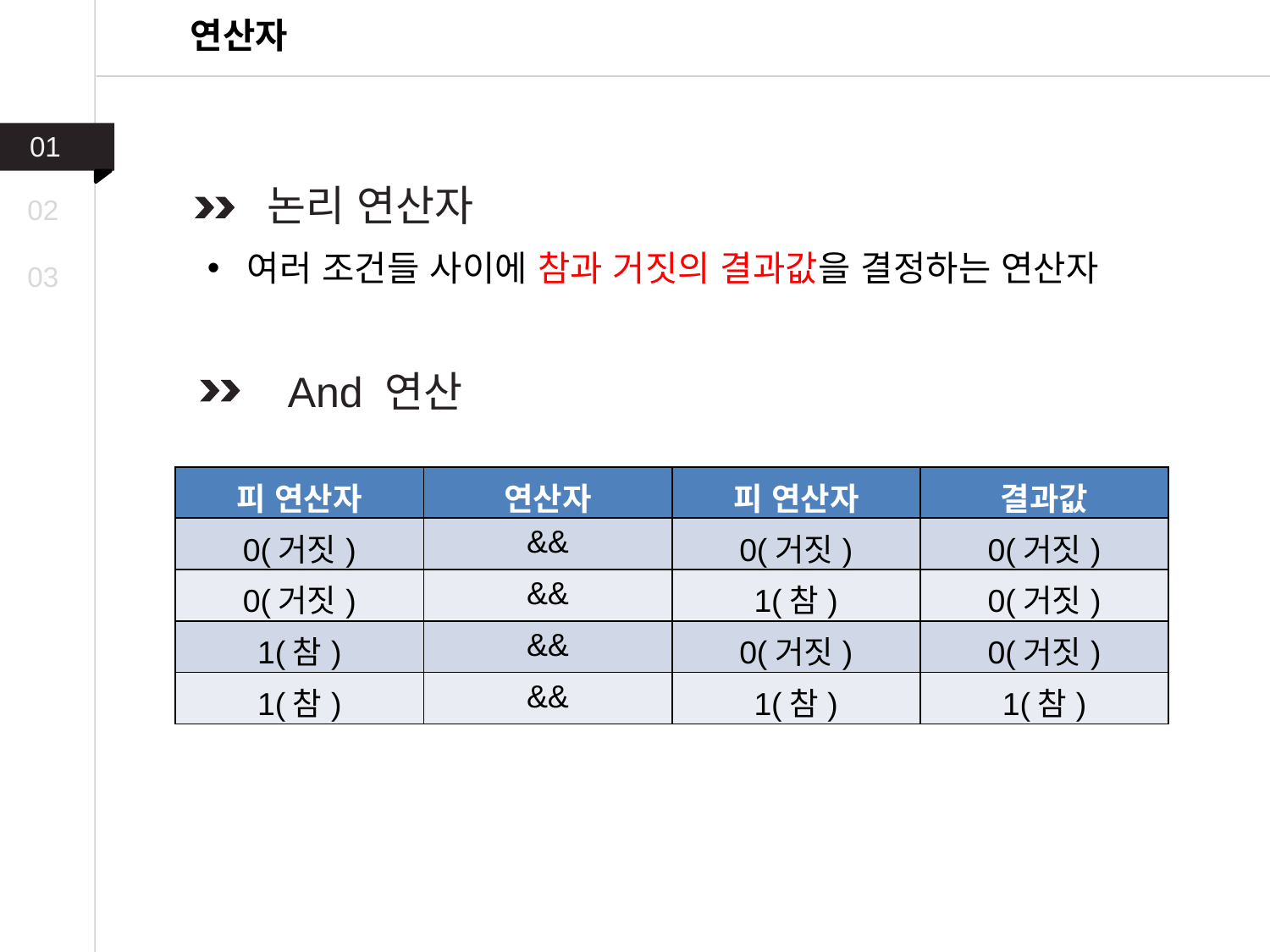

연산자
01

 논리 연산자
02

여러 조건들 사이에 참과 거짓의 결과값을 결정하는 연산자
03
And 연산

| 피 연산자 | 연산자 | 피 연산자 | 결과값 |
| --- | --- | --- | --- |
| 0(거짓) | && | 0(거짓) | 0(거짓) |
| 0(거짓) | && | 1(참) | 0(거짓) |
| 1(참) | && | 0(거짓) | 0(거짓) |
| 1(참) | && | 1(참) | 1(참) |